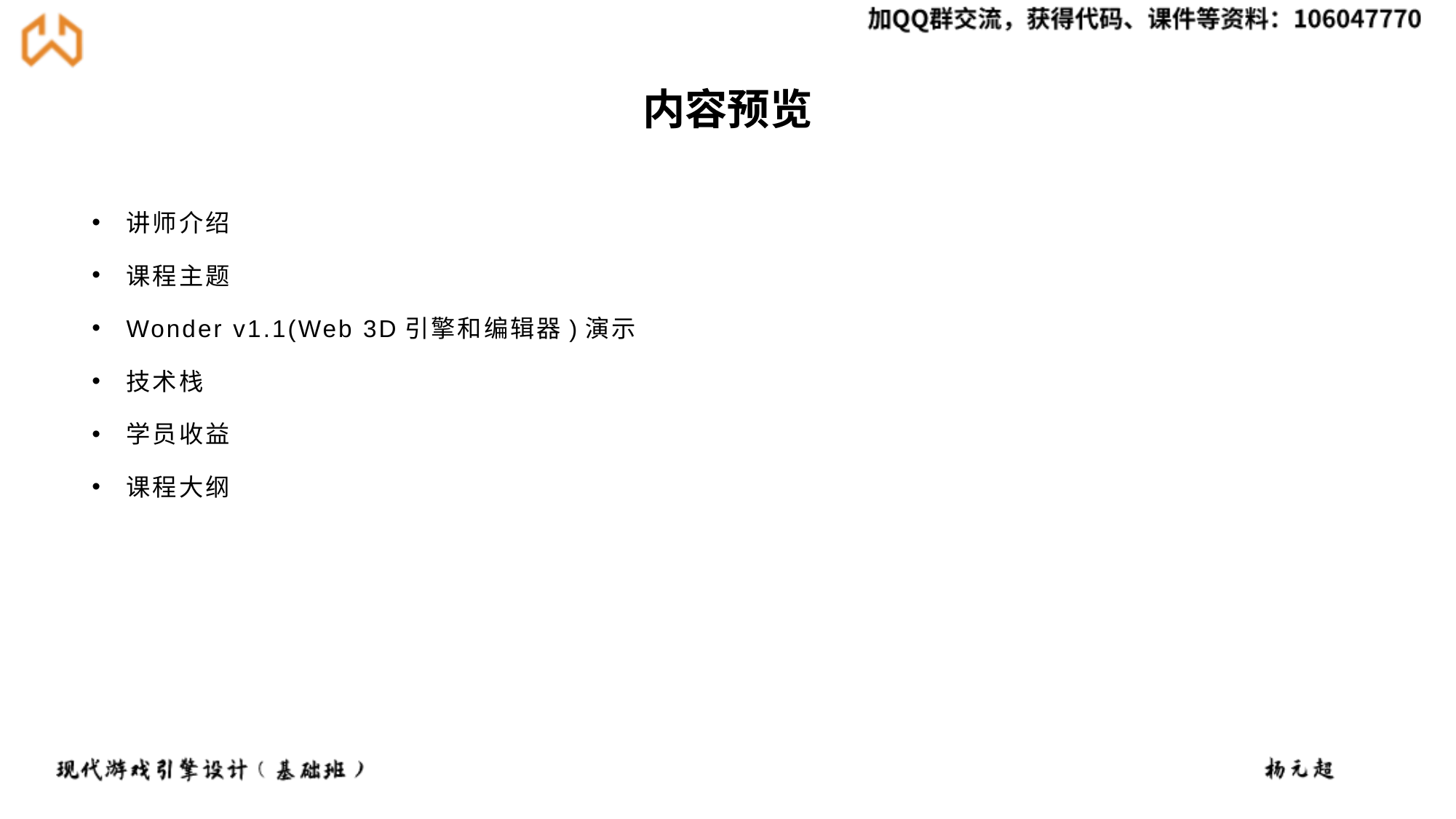

讲师介绍
课程主题
Wonder v1.1(Web 3D引擎和编辑器)演示
技术栈
学员收益
课程大纲